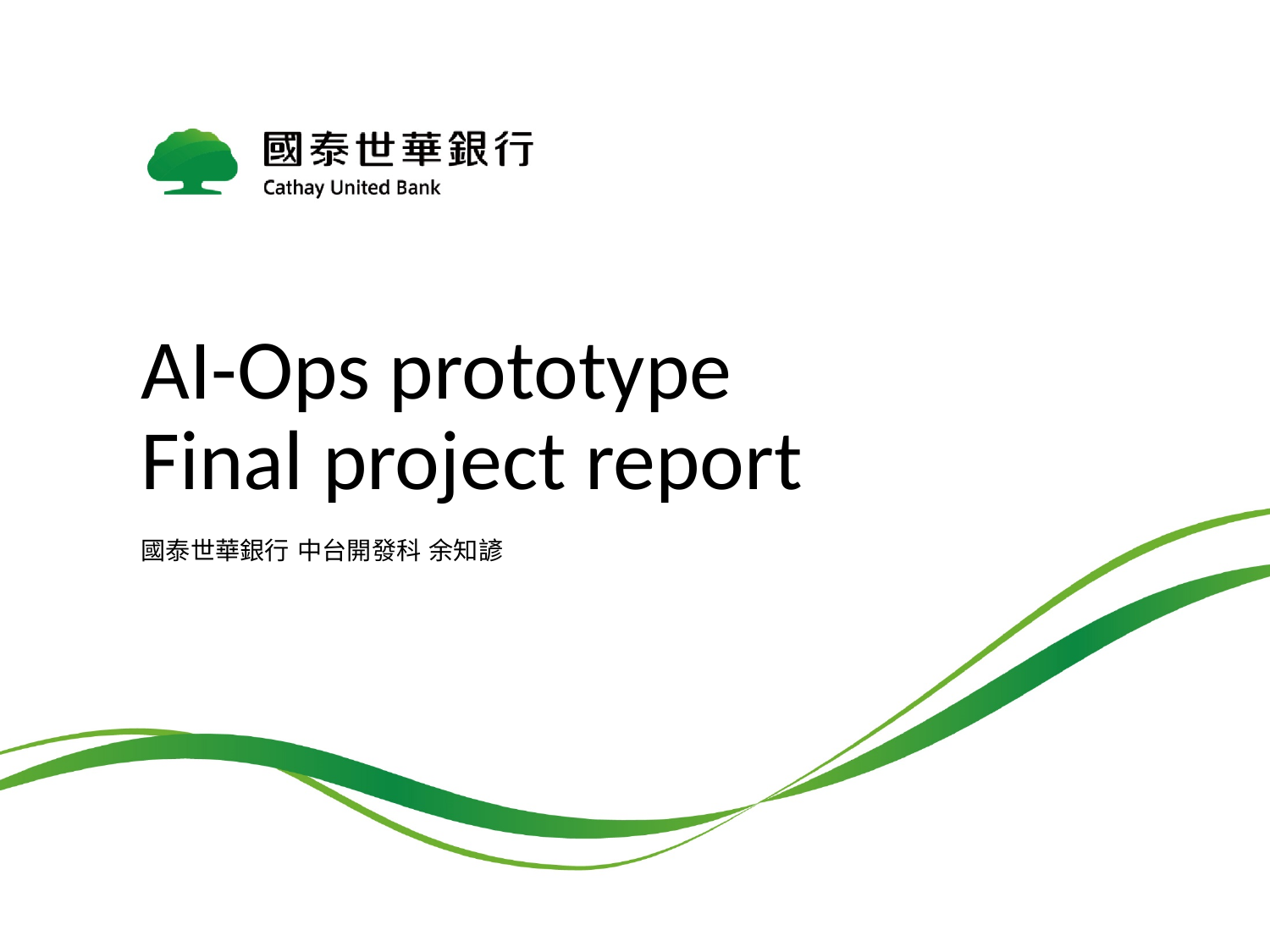

# AI-Ops prototype Final project report
國泰世華銀行 中台開發科 余知諺